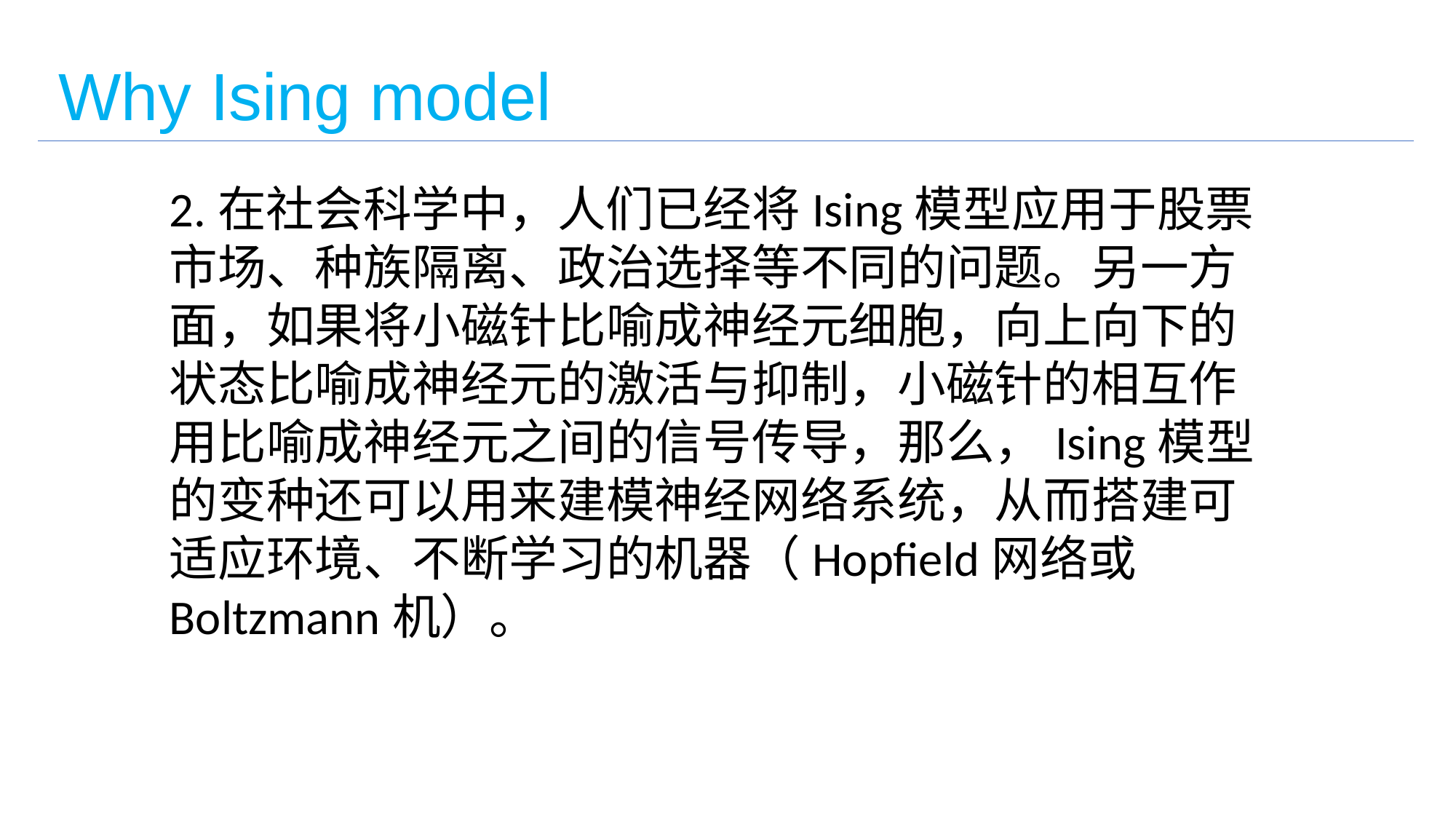

Why Ising model
2.在社会科学中，人们已经将Ising模型应用于股票市场、种族隔离、政治选择等不同的问题。另一方面，如果将小磁针比喻成神经元细胞，向上向下的状态比喻成神经元的激活与抑制，小磁针的相互作用比喻成神经元之间的信号传导，那么，Ising模型的变种还可以用来建模神经网络系统，从而搭建可适应环境、不断学习的机器（Hopfield网络或Boltzmann机）。